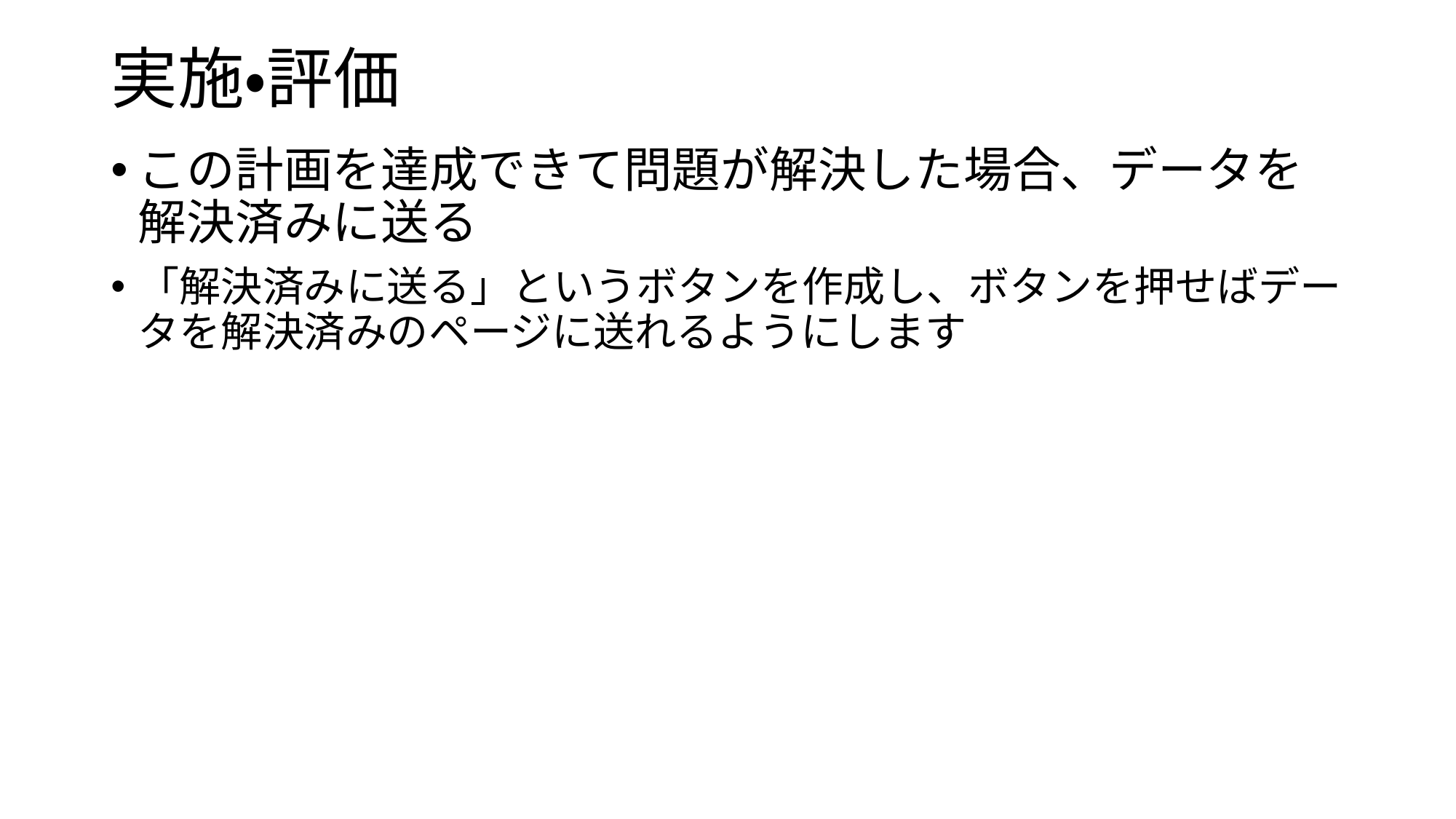

# 実施・評価
この計画を達成できて問題が解決した場合、データを解決済みに送る
「解決済みに送る」というボタンを作成し、ボタンを押せばデータを解決済みのページに送れるようにします